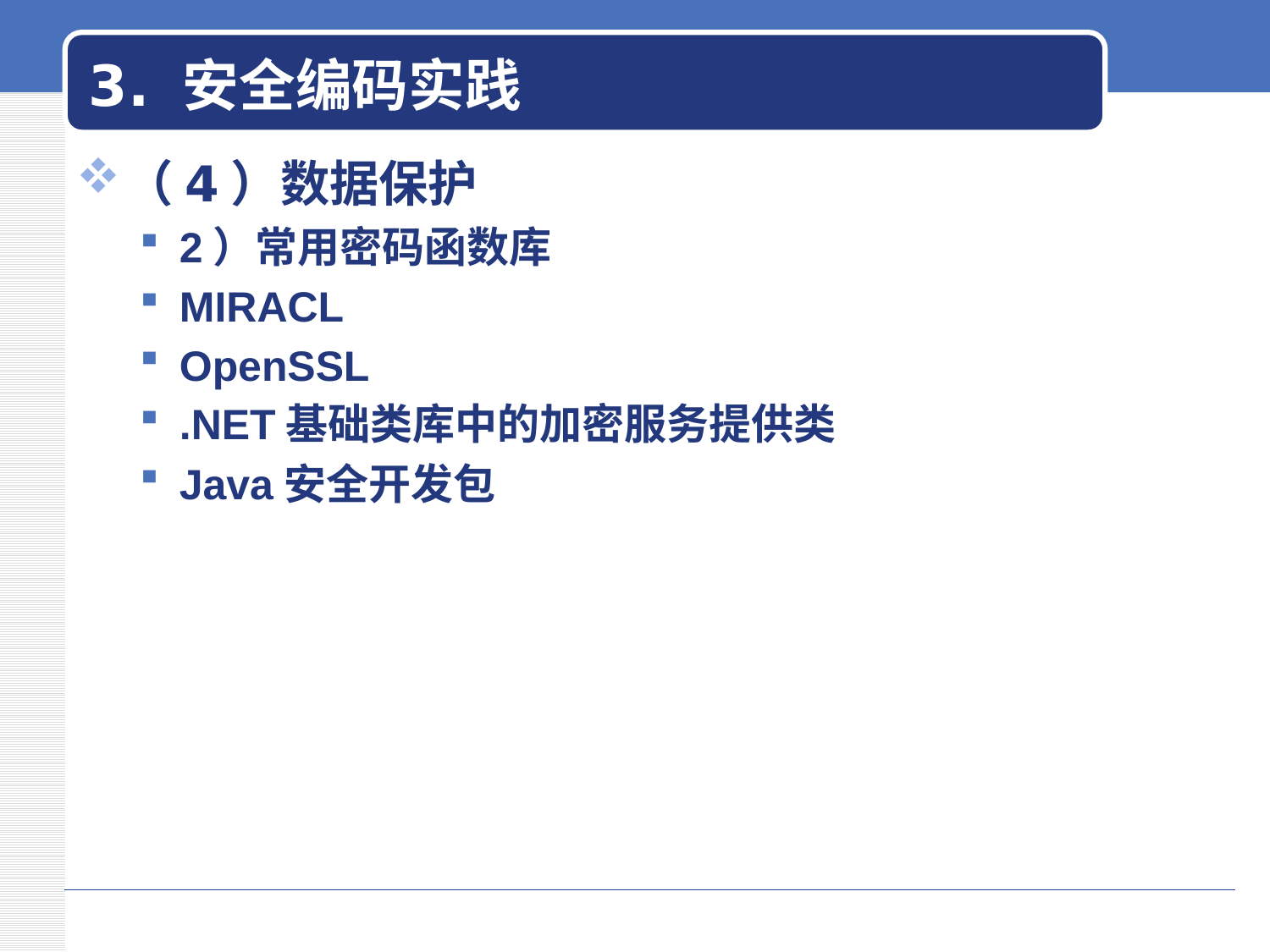

# 3. 安全编码实践
（4）数据保护
2）常用密码函数库
MIRACL
OpenSSL
.NET基础类库中的加密服务提供类
Java安全开发包